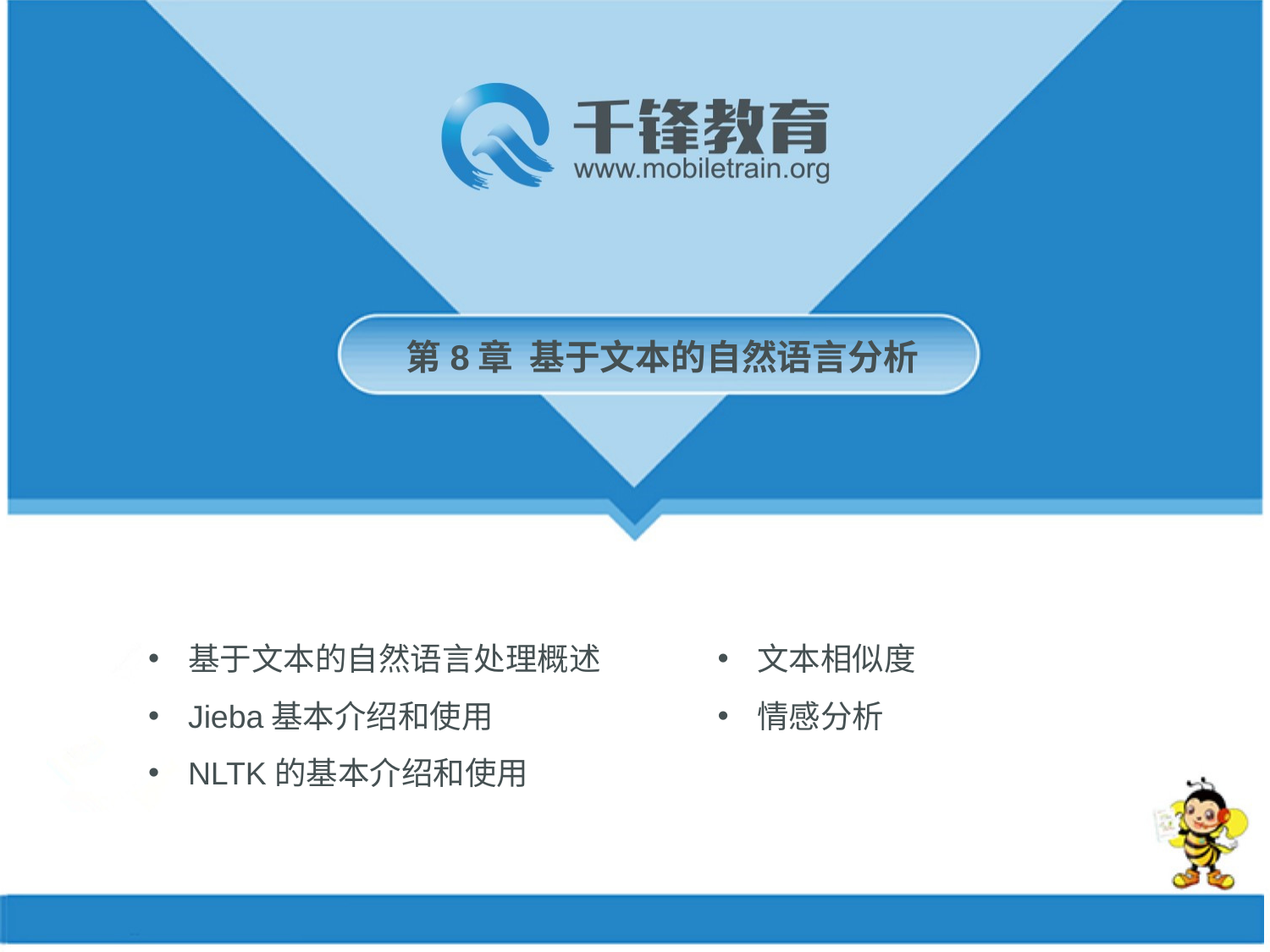

第8章  基于文本的自然语言分析
基于文本的自然语言处理概述
Jieba基本介绍和使用
NLTK的基本介绍和使用
文本相似度
情感分析